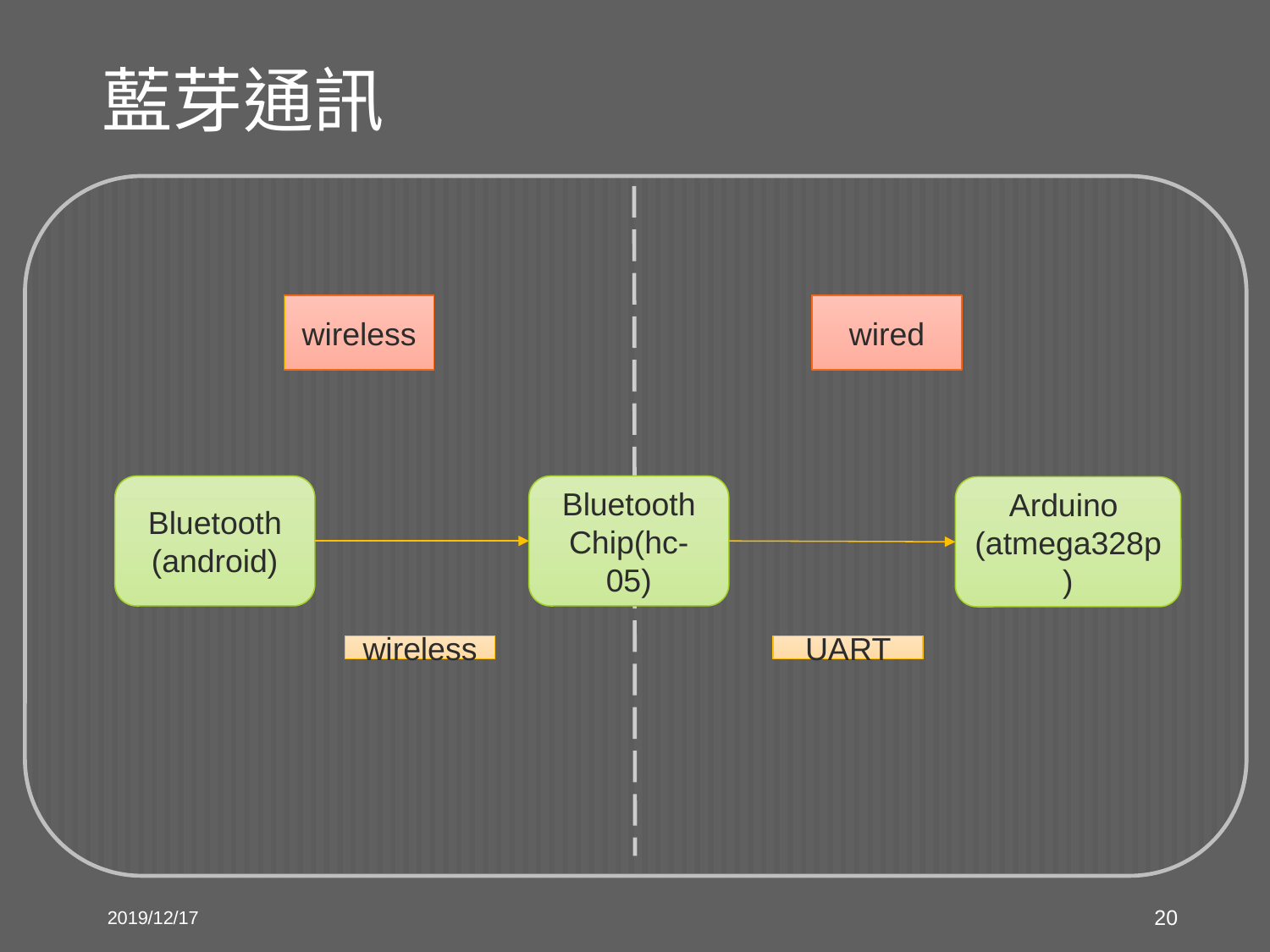

# 藍芽通訊

wireless

wired

Bluetooth
(android)
Bluetooth
Chip(hc-05)
Arduino  (atmega328p)

wireless

UART
2019/12/17
20